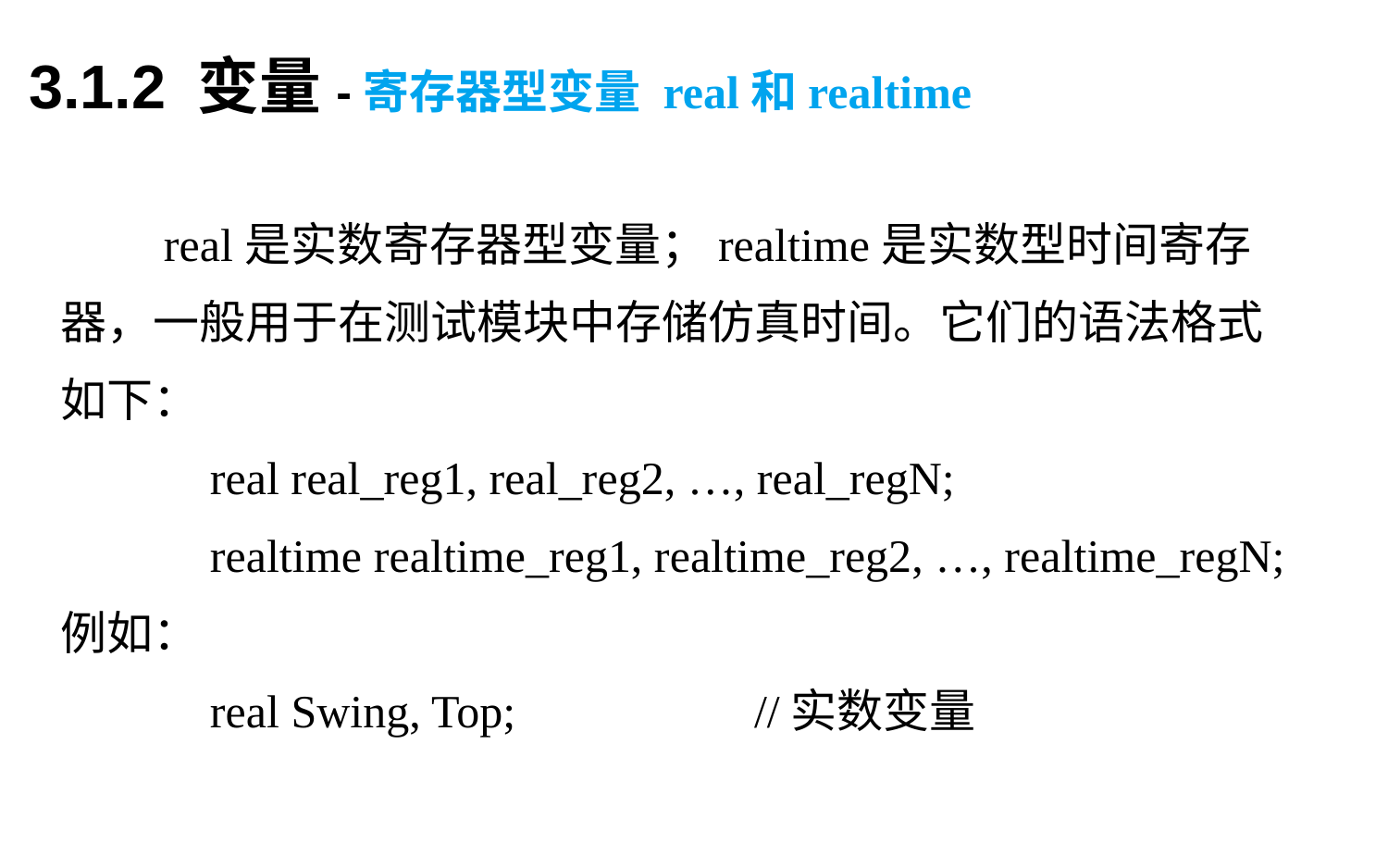

3.1.2 变量-寄存器型变量 real和realtime
# real是实数寄存器型变量；realtime是实数型时间寄存器，一般用于在测试模块中存储仿真时间。它们的语法格式如下： 　　　real real_reg1, real_reg2, …, real_regN; 　　　realtime realtime_reg1, realtime_reg2, …, realtime_regN; 例如： 　　　real Swing, Top; 		//实数变量